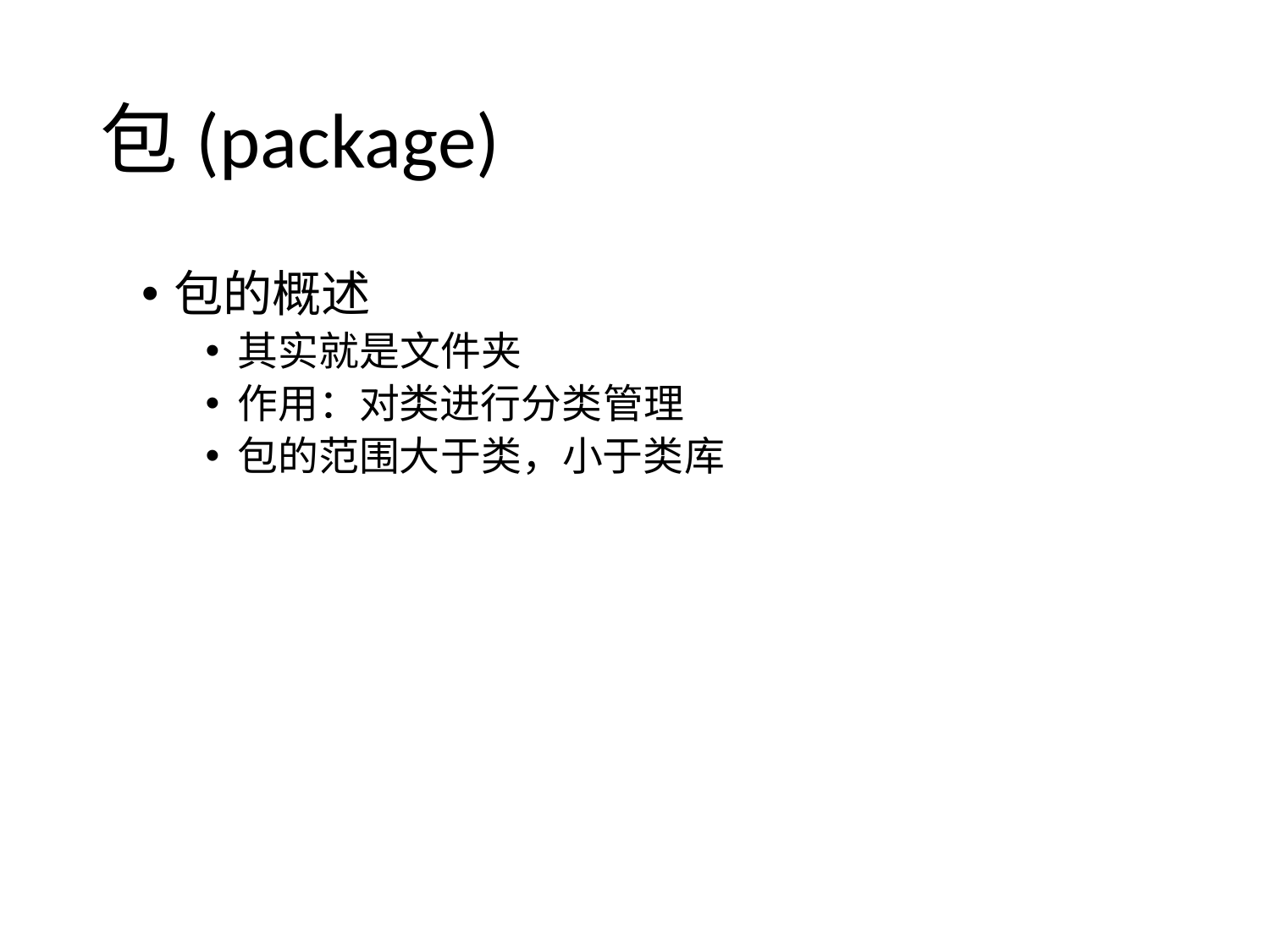

# 包(package)
包的概述
其实就是文件夹
作用：对类进行分类管理
包的范围大于类，小于类库